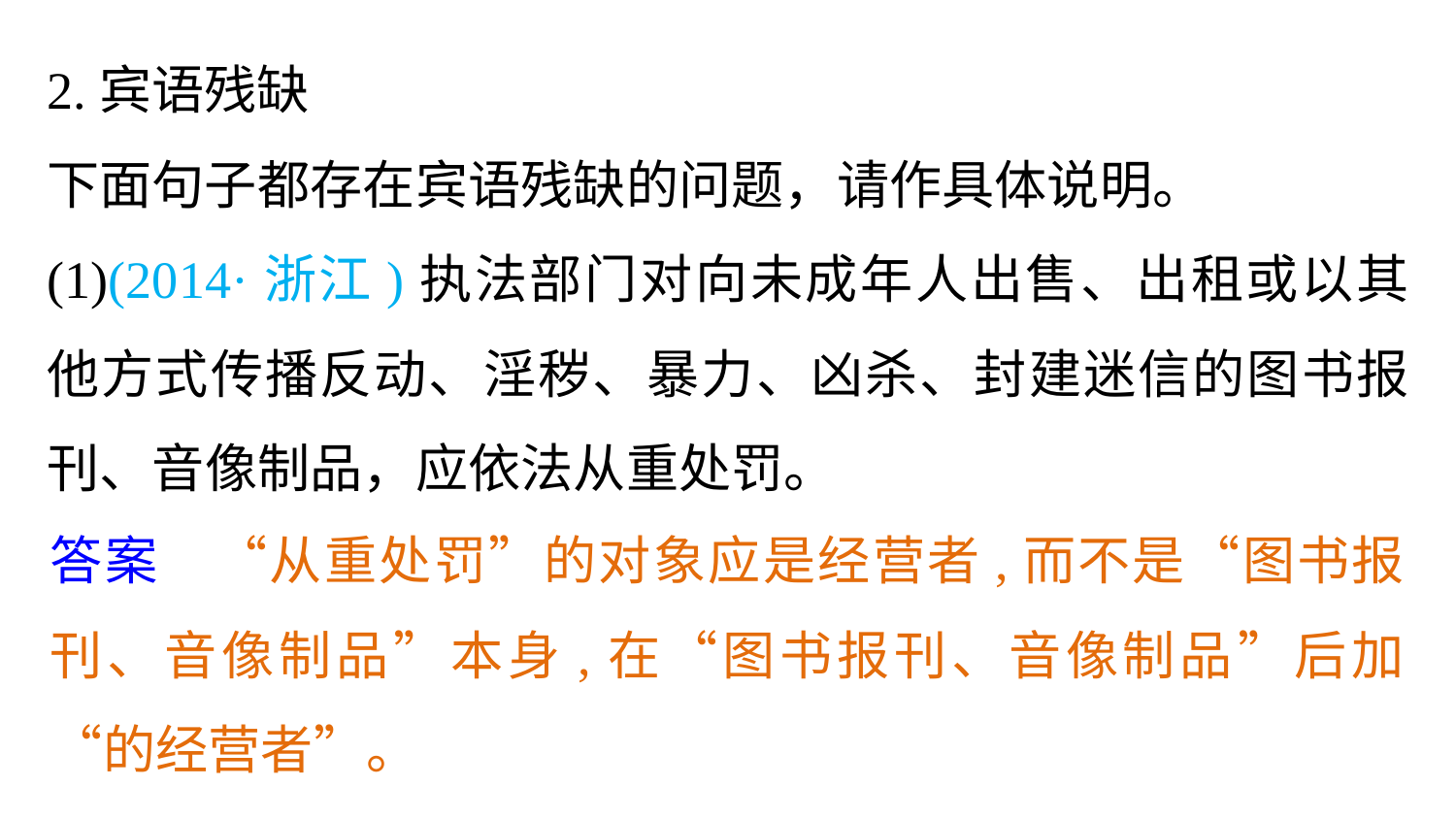

2.宾语残缺
下面句子都存在宾语残缺的问题，请作具体说明。
(1)(2014·浙江)执法部门对向未成年人出售、出租或以其他方式传播反动、淫秽、暴力、凶杀、封建迷信的图书报刊、音像制品，应依法从重处罚。
答案　“从重处罚”的对象应是经营者,而不是“图书报刊、音像制品”本身,在“图书报刊、音像制品”后加“的经营者”。